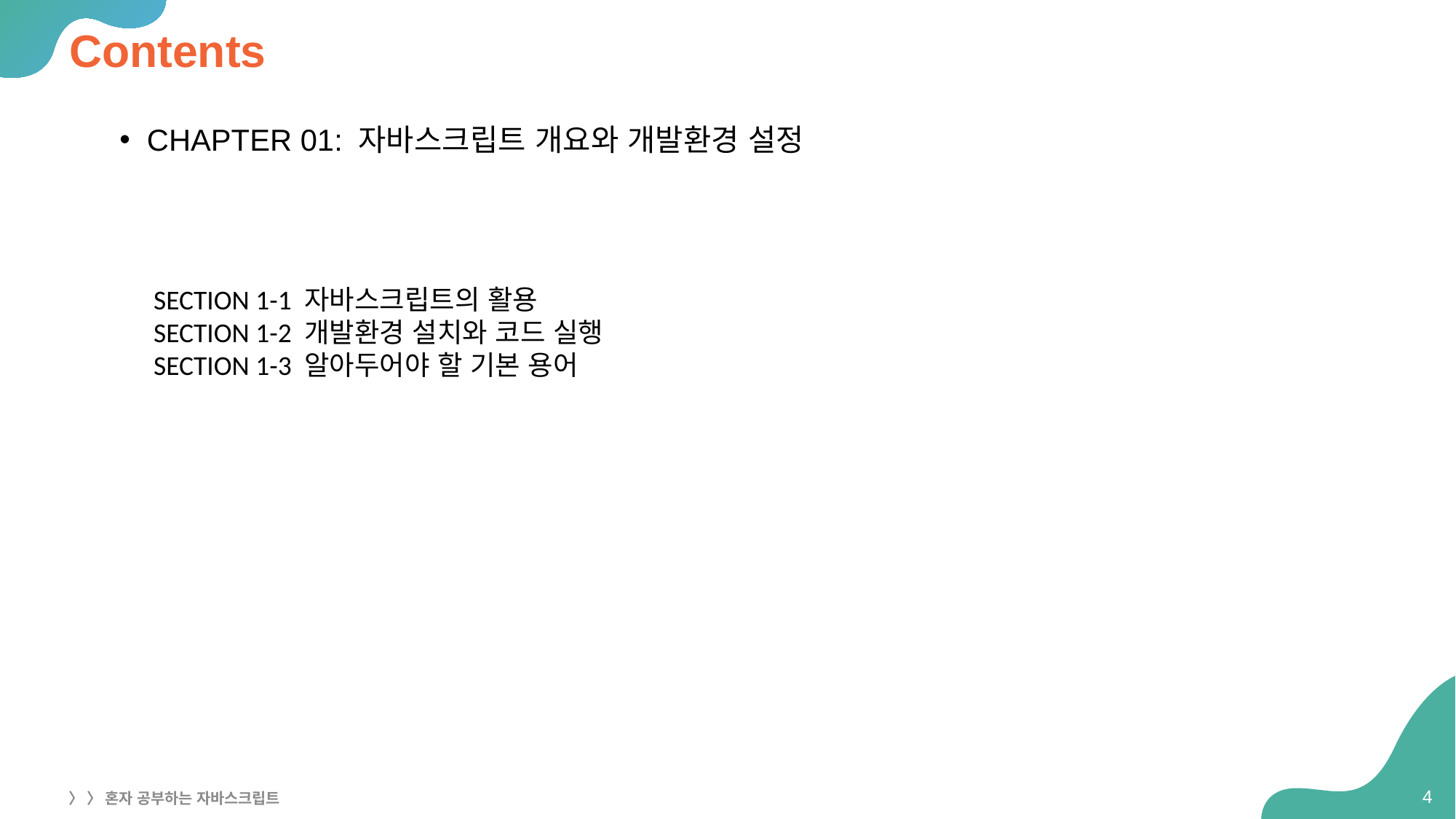

# Contents
CHAPTER 01: 자바스크립트 개요와 개발환경 설정

SECTION 1-1 자바스크립트의 활용
SECTION 1-2 개발환경 설치와 코드 실행
SECTION 1-3 알아두어야 할 기본 용어
4
〉 〉 혼자 공부하는 자바스크립트